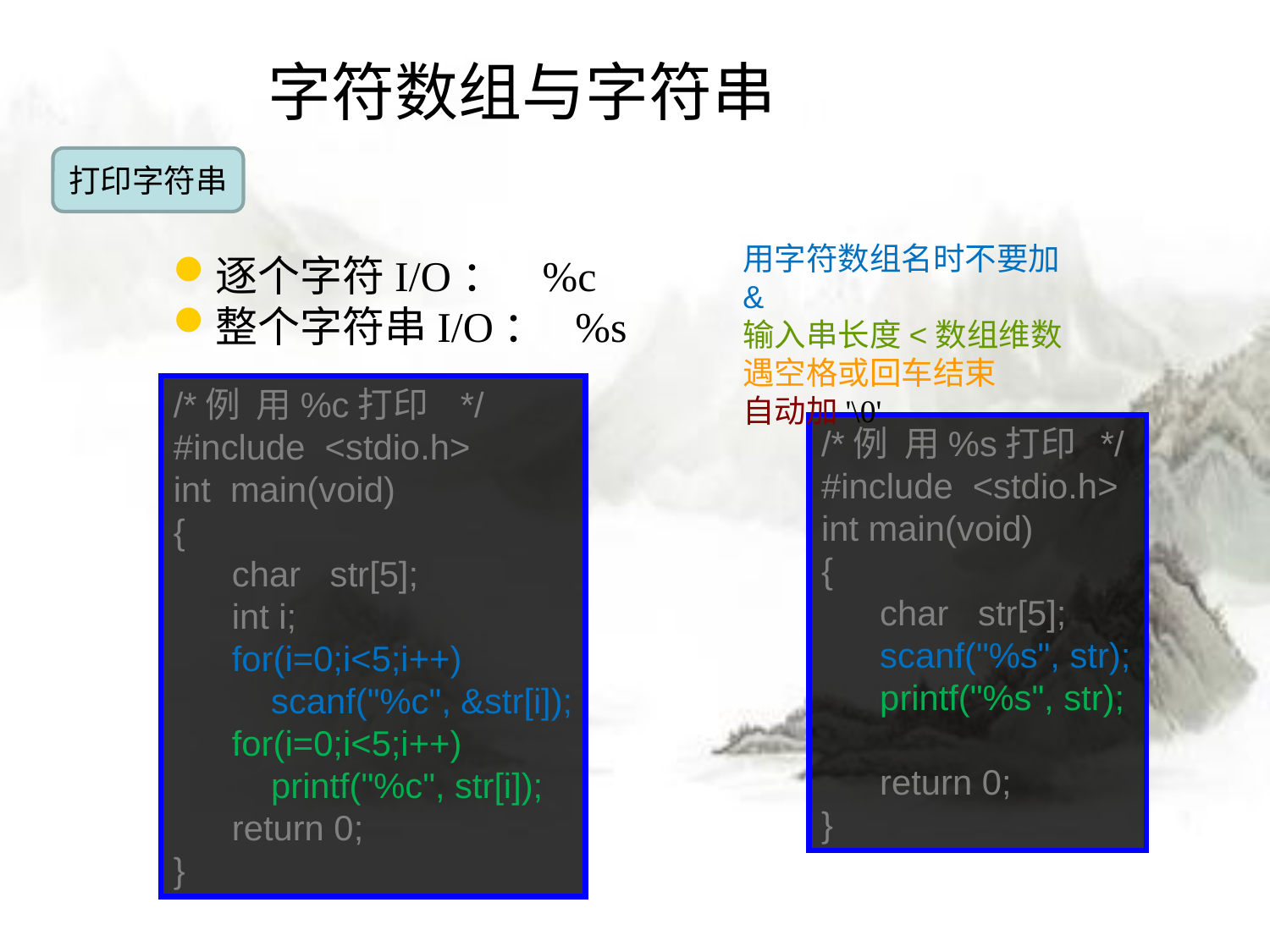

# 字符数组与字符串
打印字符串
用字符数组名时不要加&
输入串长度<数组维数
遇空格或回车结束
自动加'\0'
逐个字符I/O：   %c
整个字符串I/O：  %s
/*例  用%c打印   */
#include  <stdio.h>
int  main(void)
{
      char   str[5];
      int i;
      for(i=0;i<5;i++)
          scanf("%c", &str[i]);
      for(i=0;i<5;i++)
          printf("%c", str[i]);
      return 0;
}
/*例  用%s打印  */
#include  <stdio.h>
int main(void)
{
      char   str[5];
      scanf("%s", str);
      printf("%s", str);

      return 0;
}